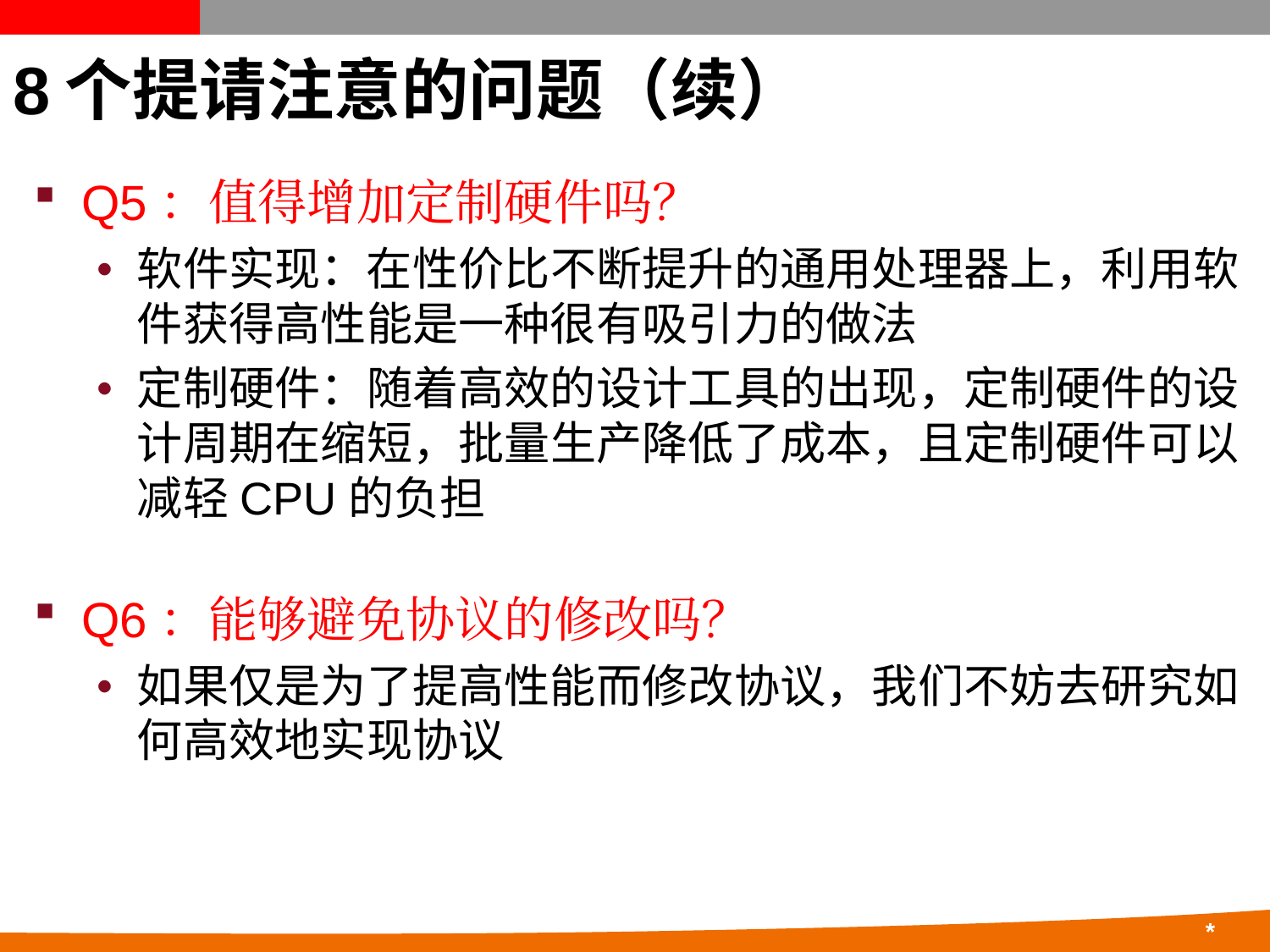

# 8个提请注意的问题（续）
Q5：值得增加定制硬件吗？
软件实现：在性价比不断提升的通用处理器上，利用软件获得高性能是一种很有吸引力的做法
定制硬件：随着高效的设计工具的出现，定制硬件的设计周期在缩短，批量生产降低了成本，且定制硬件可以减轻CPU的负担

Q6：能够避免协议的修改吗？
如果仅是为了提高性能而修改协议，我们不妨去研究如何高效地实现协议